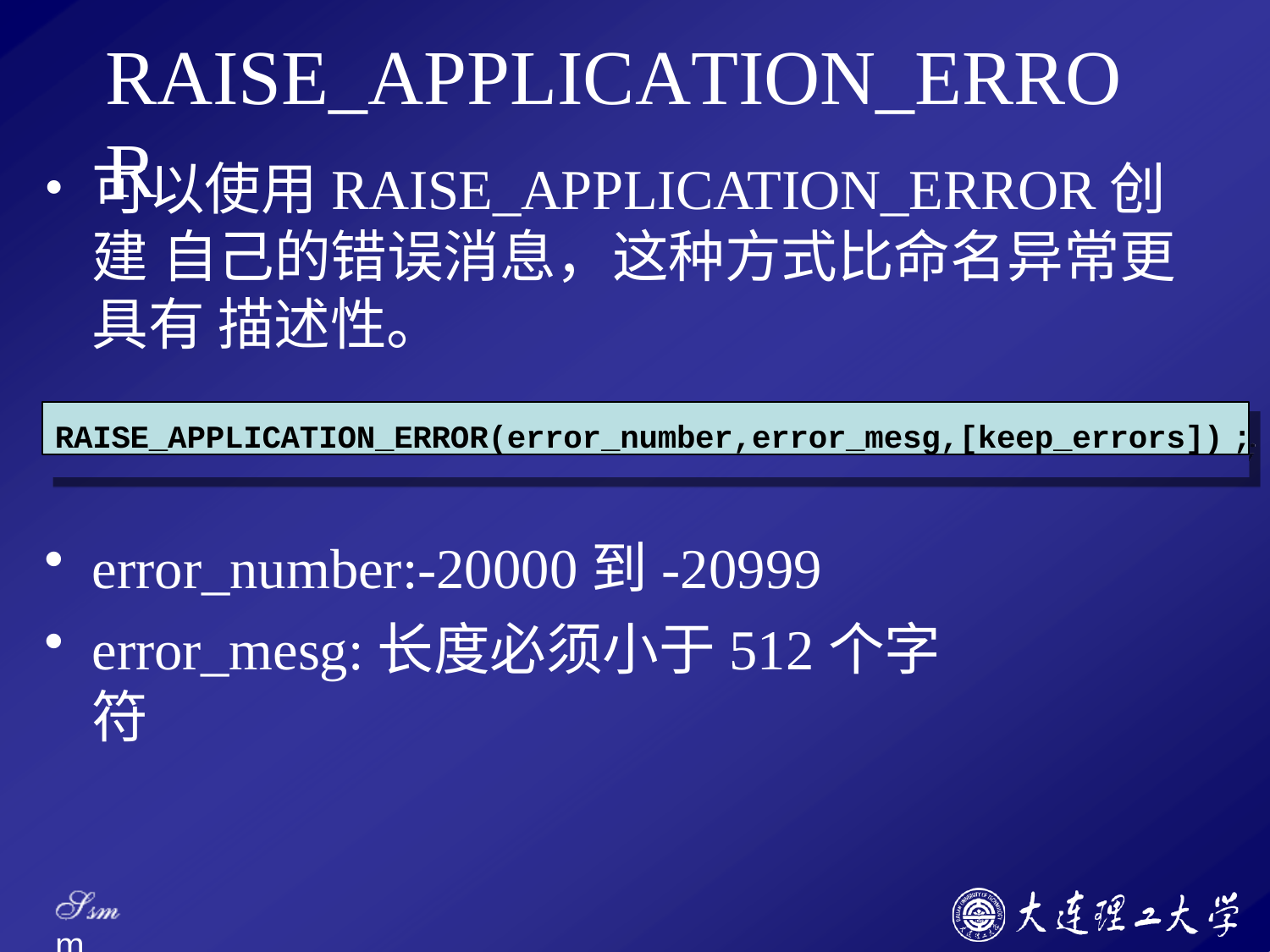

# RAISE_APPLICATION_ERROR
可以使用RAISE_APPLICATION_ERROR创建 自己的错误消息，这种方式比命名异常更具有 描述性。
RAISE_APPLICATION_ERROR(error_number,error_mesg,[keep_errors])

;

error_number:-20000到-20999
error_mesg:长度必须小于512个字符

Ssm